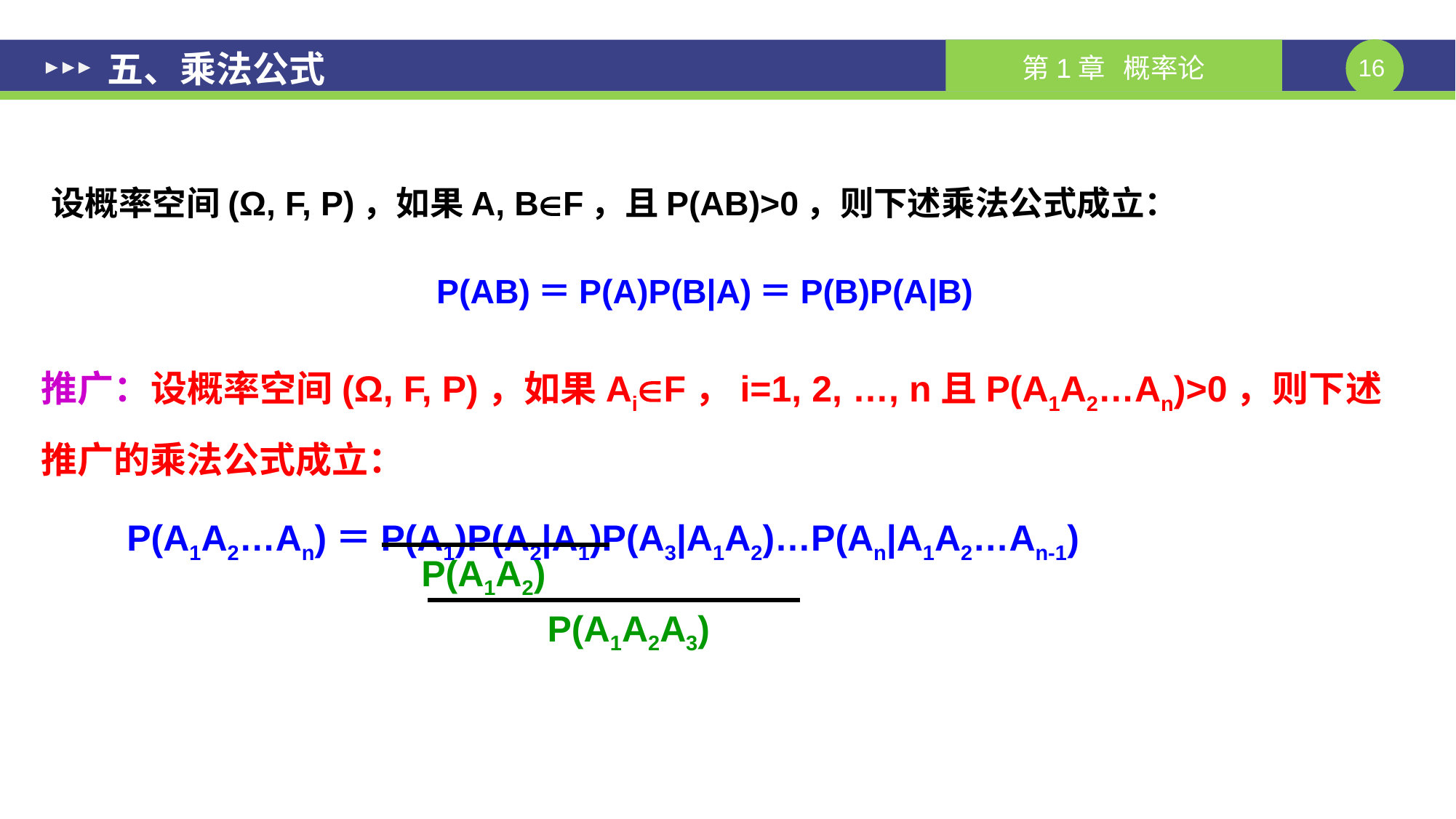

# 五、乘法公式
设概率空间(Ω, F, P)，如果A, B∈F，且P(AB)>0，则下述乘法公式成立：
P(AB)＝P(A)P(B|A)＝P(B)P(A|B)
推广：设概率空间(Ω, F, P)，如果Ai∈F，i=1, 2, …, n且P(A1A2…An)>0，则下述推广的乘法公式成立：
P(A1A2…An)＝P(A1)P(A2|A1)P(A3|A1A2)…P(An|A1A2…An-1)
P(A1A2)
P(A1A2A3)